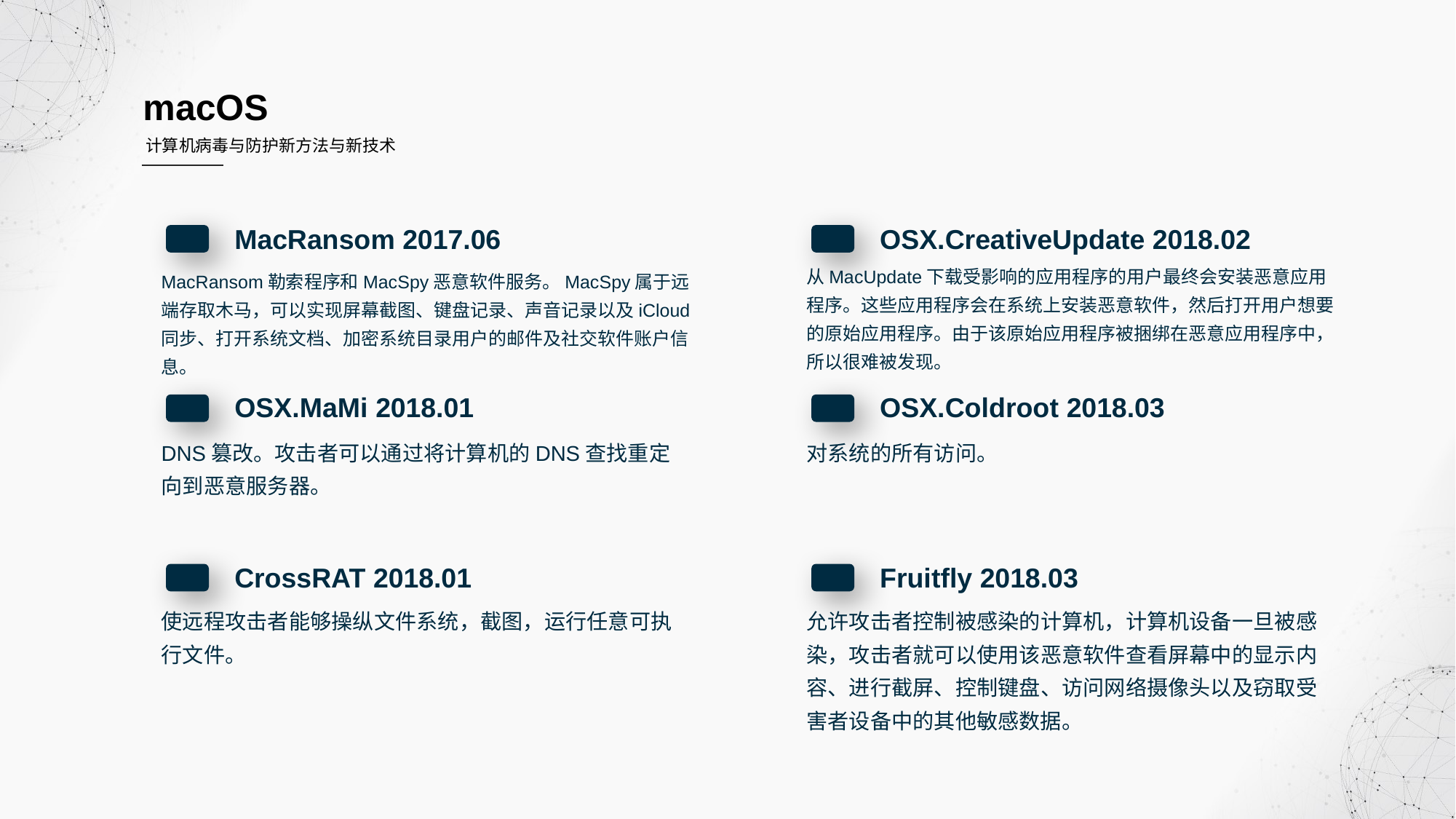

macOS
计算机病毒与防护新方法与新技术
MacRansom 2017.06
OSX.CreativeUpdate 2018.02

从MacUpdate下载受影响的应用程序的用户最终会安装恶意应用程序。这些应用程序会在系统上安装恶意软件，然后打开用户想要的原始应用程序。由于该原始应用程序被捆绑在恶意应用程序中，所以很难被发现。
MacRansom勒索程序和MacSpy恶意软件服务。MacSpy属于远端存取木马，可以实现屏幕截图、键盘记录、声音记录以及iCloud同步、打开系统文档、加密系统目录用户的邮件及社交软件账户信息。
OSX.MaMi 2018.01
OSX.Coldroot 2018.03

DNS篡改。攻击者可以通过将计算机的DNS查找重定向到恶意服务器。
对系统的所有访问。
CrossRAT 2018.01
Fruitfly 2018.03

使远程攻击者能够操纵文件系统，截图，运行任意可执行文件。
允许攻击者控制被感染的计算机，计算机设备一旦被感染，攻击者就可以使用该恶意软件查看屏幕中的显示内容、进行截屏、控制键盘、访问网络摄像头以及窃取受害者设备中的其他敏感数据。